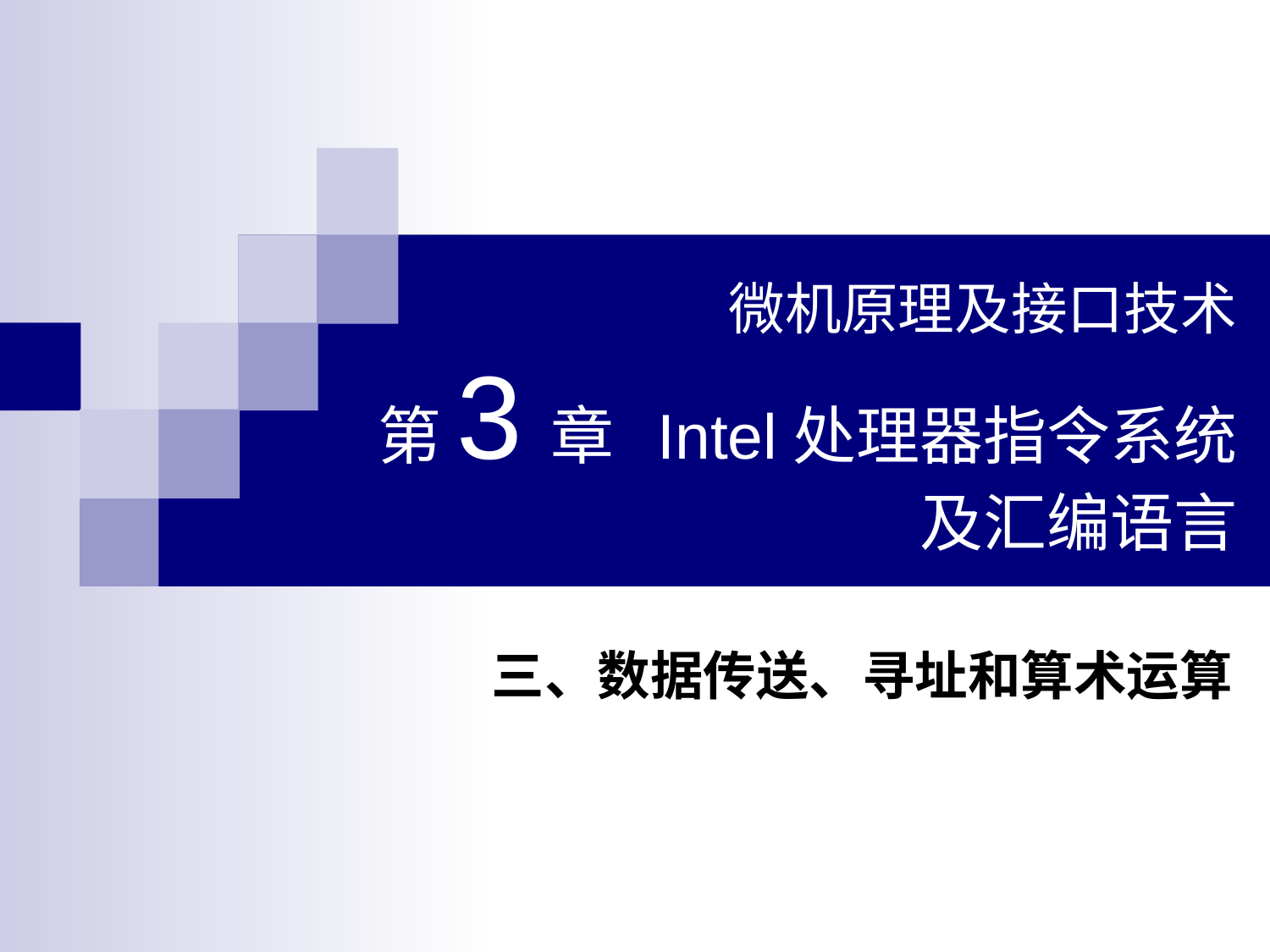

微机原理及接口技术
第3章  Intel处理器指令系统及汇编语言
三、数据传送、寻址和算术运算